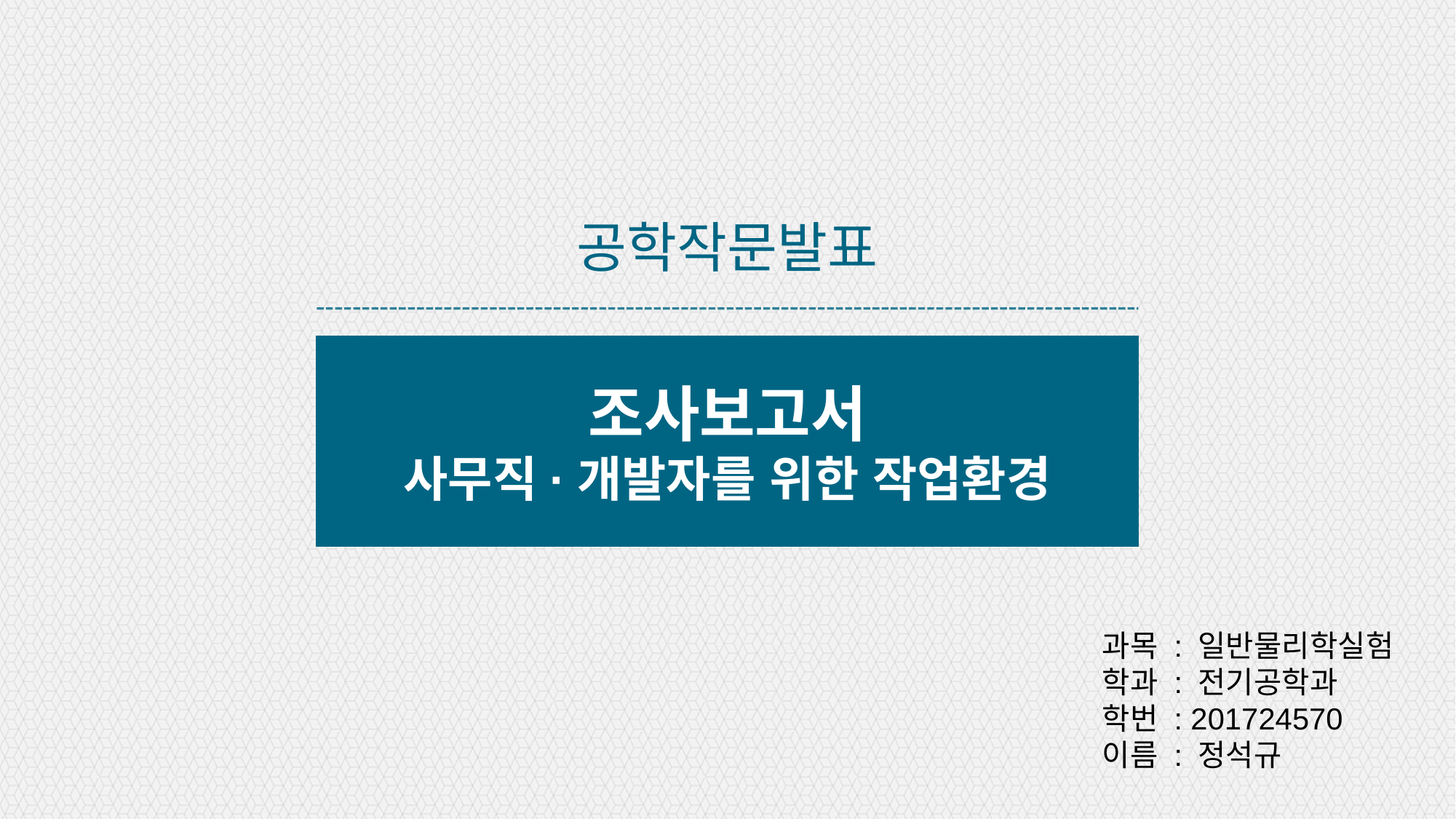

공학작문발표
조사보고서
사무직·개발자를 위한 작업환경
과목 : 일반물리학실험
학과 : 전기공학과
학번 : 201724570
이름 : 정석규